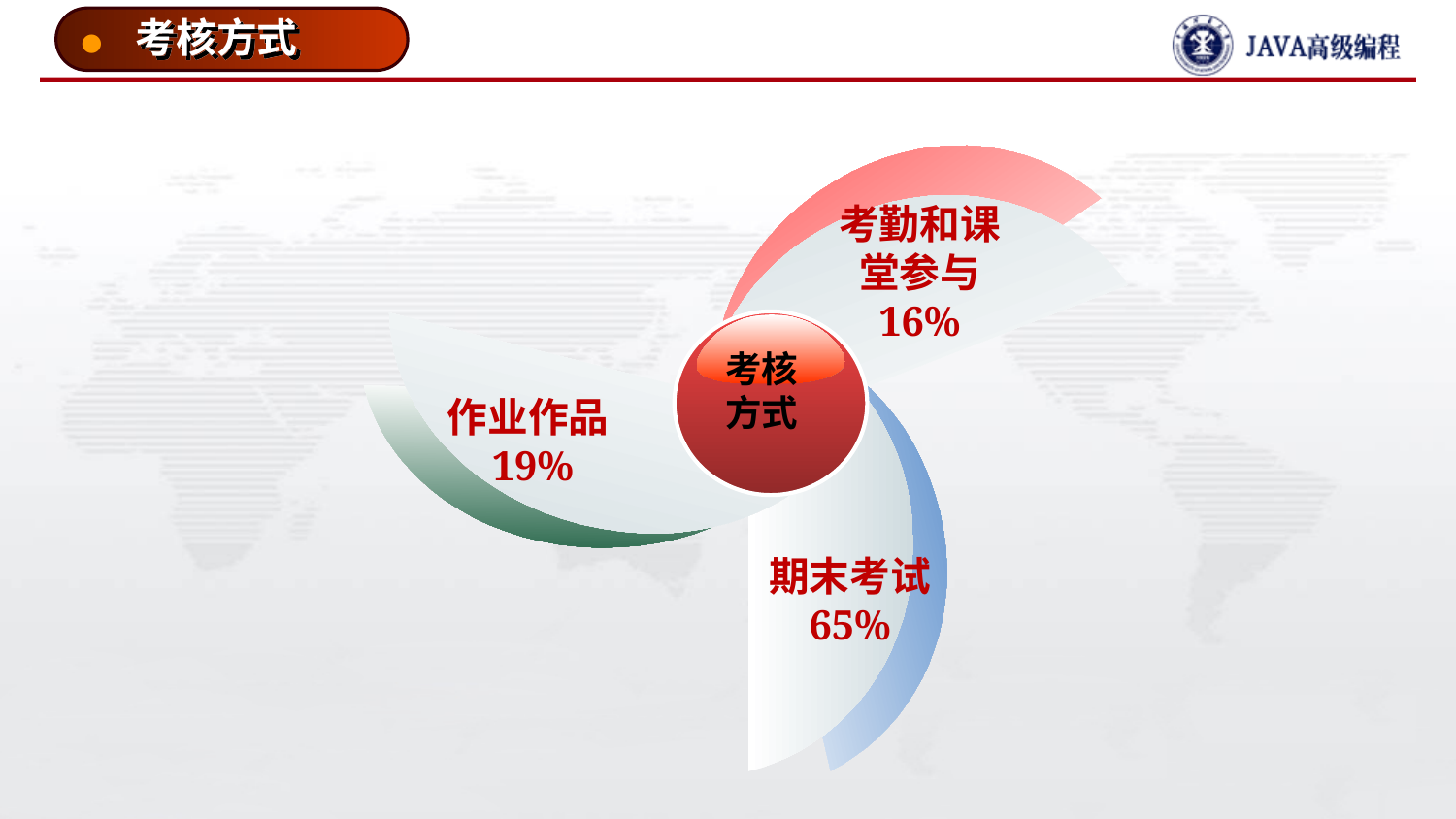

考核方式
●

考勤和课堂参与
16%

考核
方式

作业作品19%
期末考试
65%